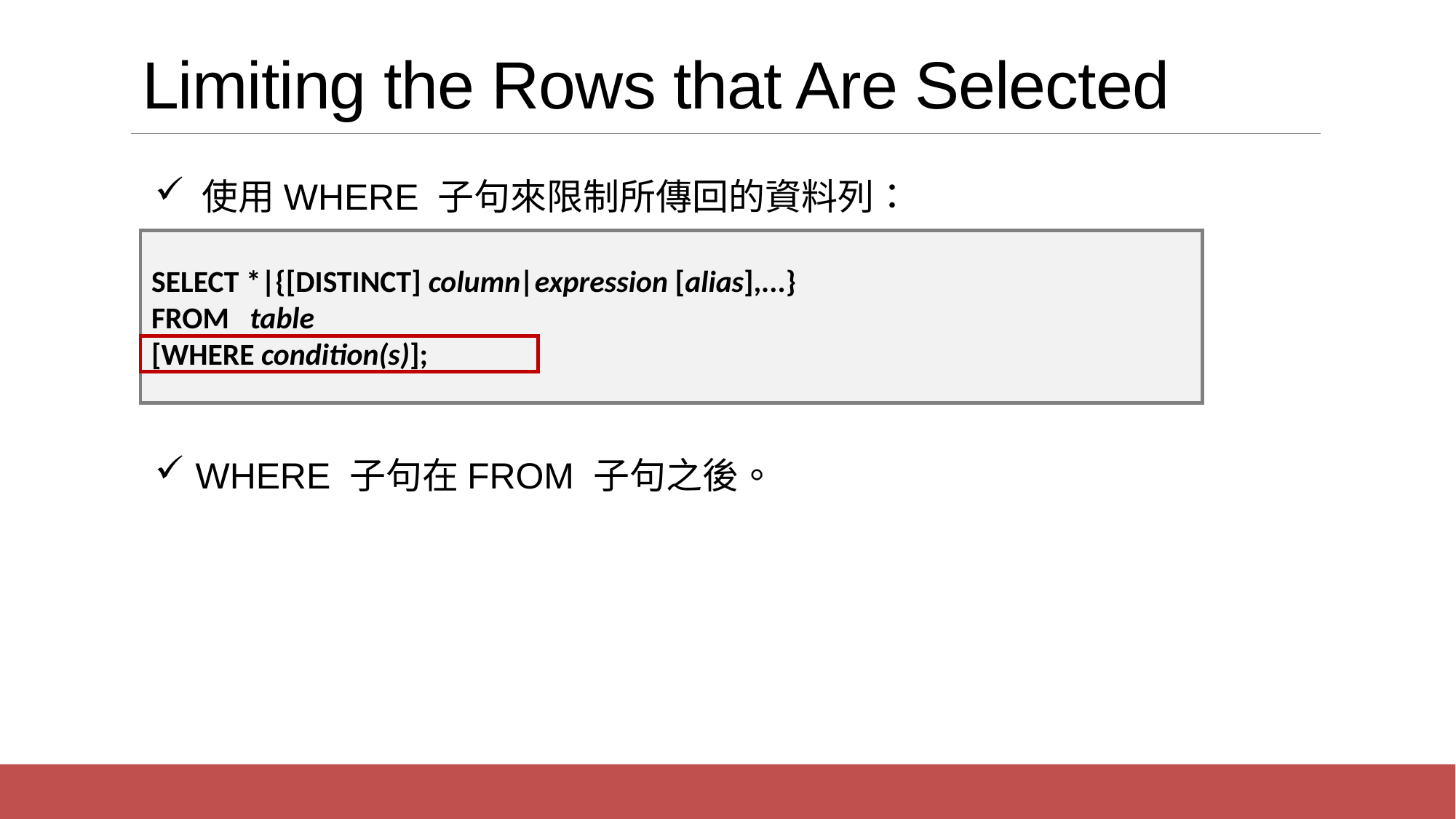

# Limiting the Rows that Are Selected
 使用WHERE 子句來限制所傳回的資料列：

 WHERE 子句在FROM 子句之後。
SELECT *|{[DISTINCT] column|expression [alias],...}
FROM   table
[WHERE condition(s)];